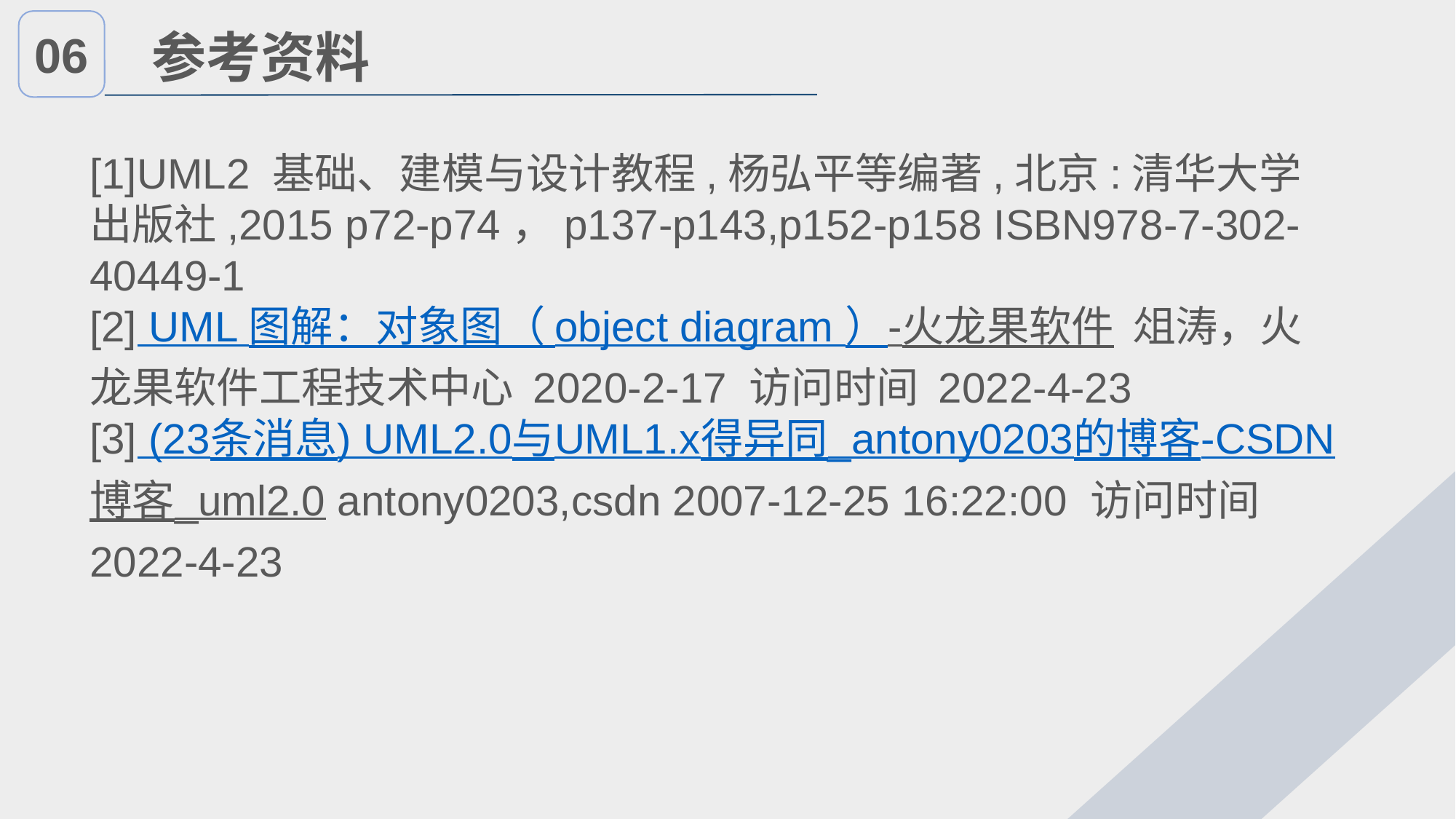

06
参考资料
[1]UML2 基础、建模与设计教程,杨弘平等编著,北京:清华大学出版社,2015 p72-p74，p137-p143,p152-p158 ISBN978-7-302-40449-1
[2] UML 图解：对象图（ object diagram ）-火龙果软件  俎涛，火龙果软件工程技术中心 2020-2-17 访问时间 2022-4-23
[3] (23条消息) UML2.0与UML1.x得异同_antony0203的博客-CSDN博客_uml2.0 antony0203,csdn 2007-12-25 16:22:00 访问时间 2022-4-23